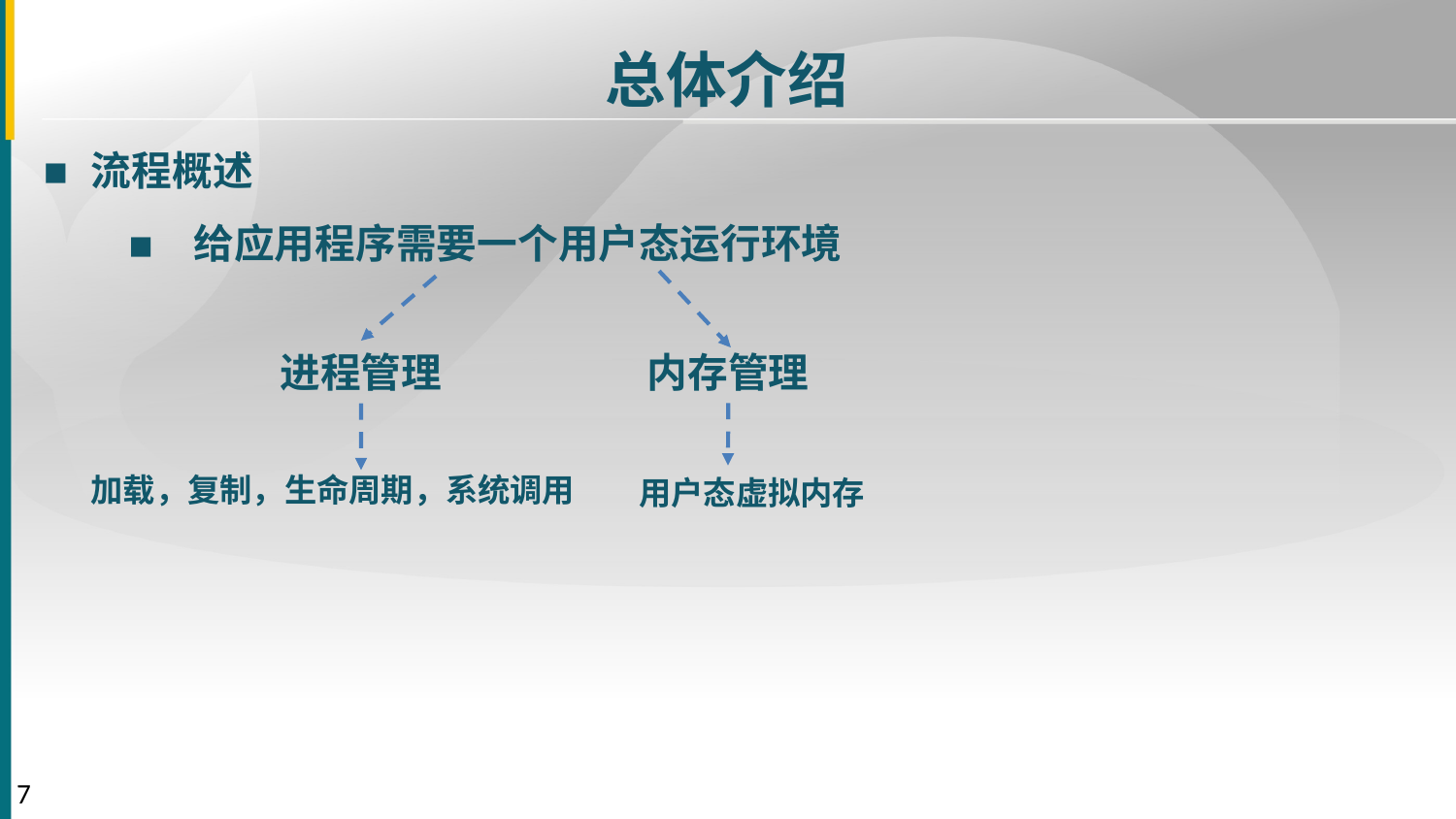

总体介绍
■
流程概述
给应用程序需要一个用户态运行环境
■
内存管理
进程管理
加载，复制，生命周期，系统调用
用户态虚拟内存
7